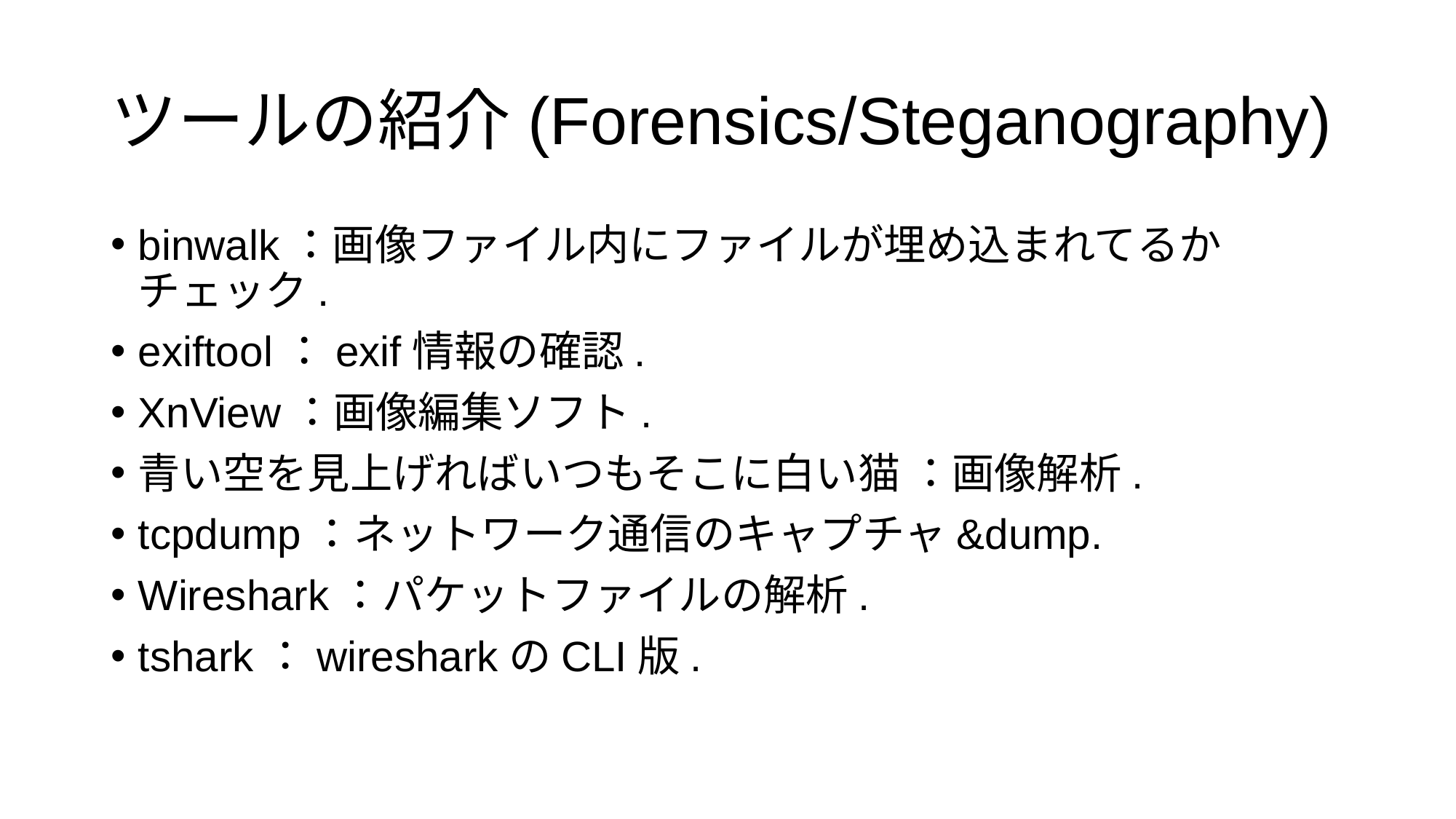

# ツールの紹介(Forensics/Steganography)
binwalk：画像ファイル内にファイルが埋め込まれてるかチェック.
exiftool：exif情報の確認.
XnView：画像編集ソフト.
青い空を見上げればいつもそこに白い猫 ：画像解析.
tcpdump：ネットワーク通信のキャプチャ&dump.
Wireshark：パケットファイルの解析.
tshark：wiresharkのCLI版.